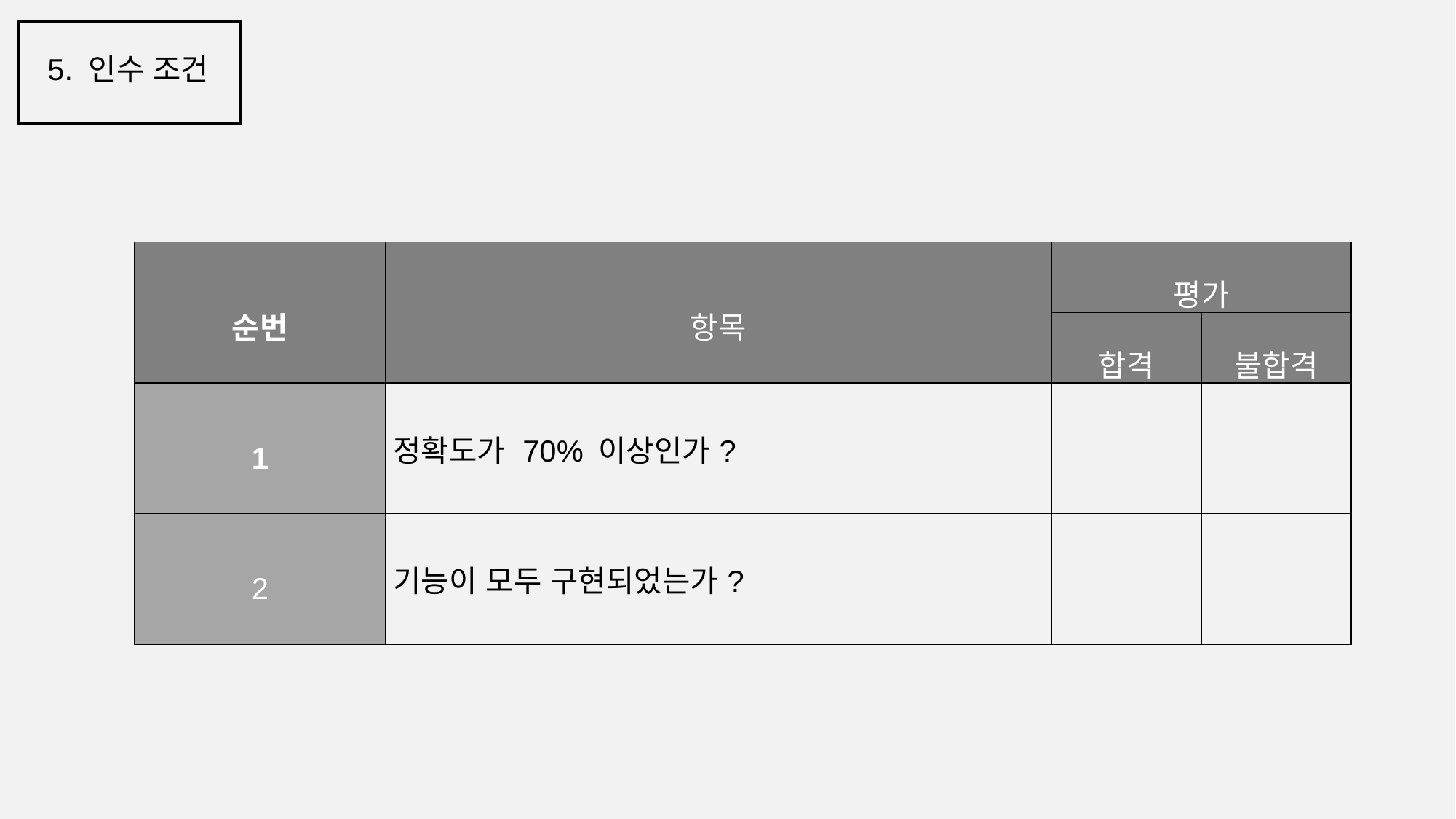

5. 인수 조건
| 순번 | 항목 | 평가 |  |
| --- | --- | --- | --- |
|  |  | 합격 | 불합격 |
| 1 | 정확도가 70% 이상인가? |  |  |
| 2 | 기능이 모두 구현되었는가? |  |  |